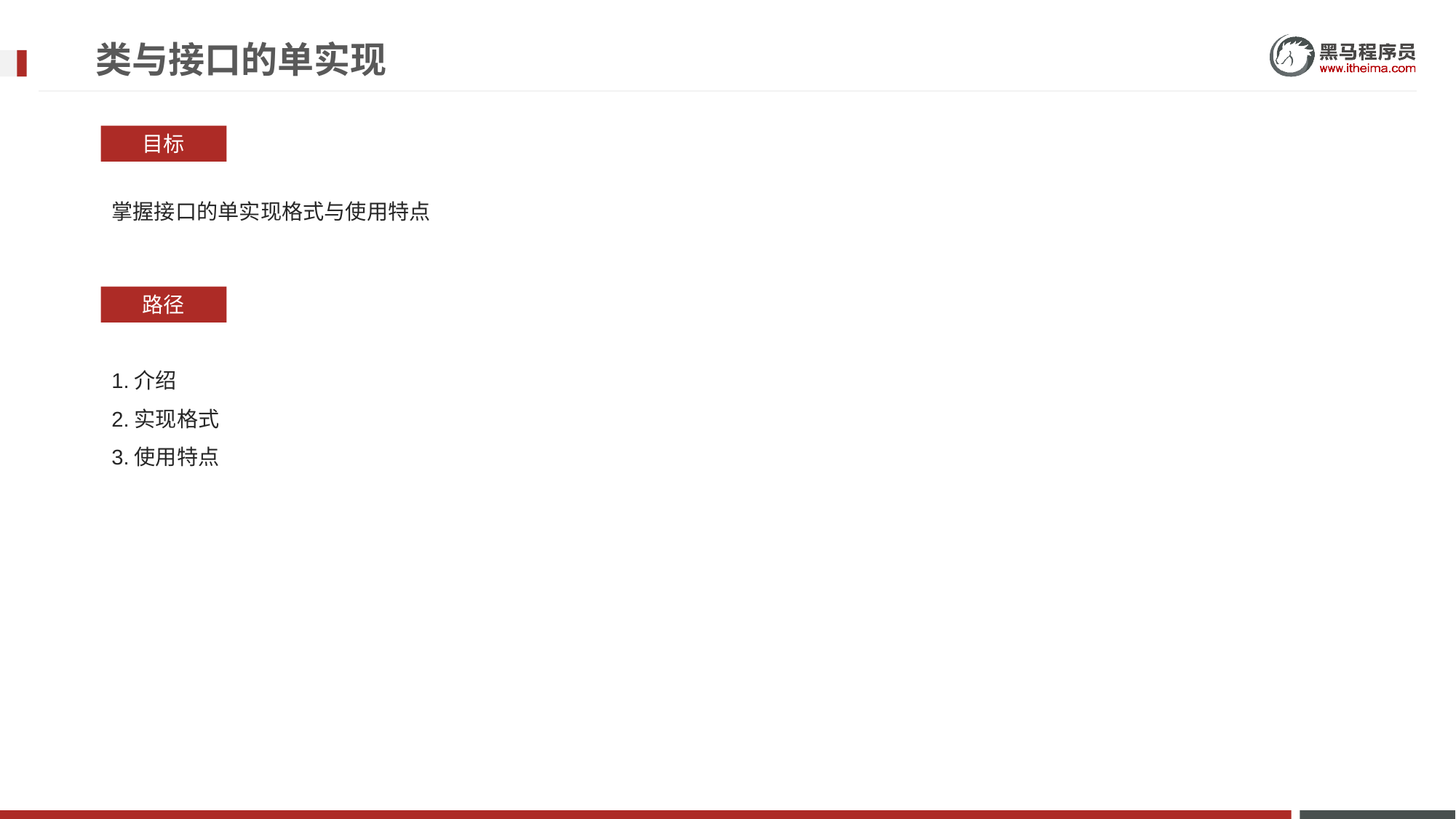

# 类与接口的单实现
目标
掌握接口的单实现格式与使用特点
路径
1.介绍
2.实现格式
3.使用特点